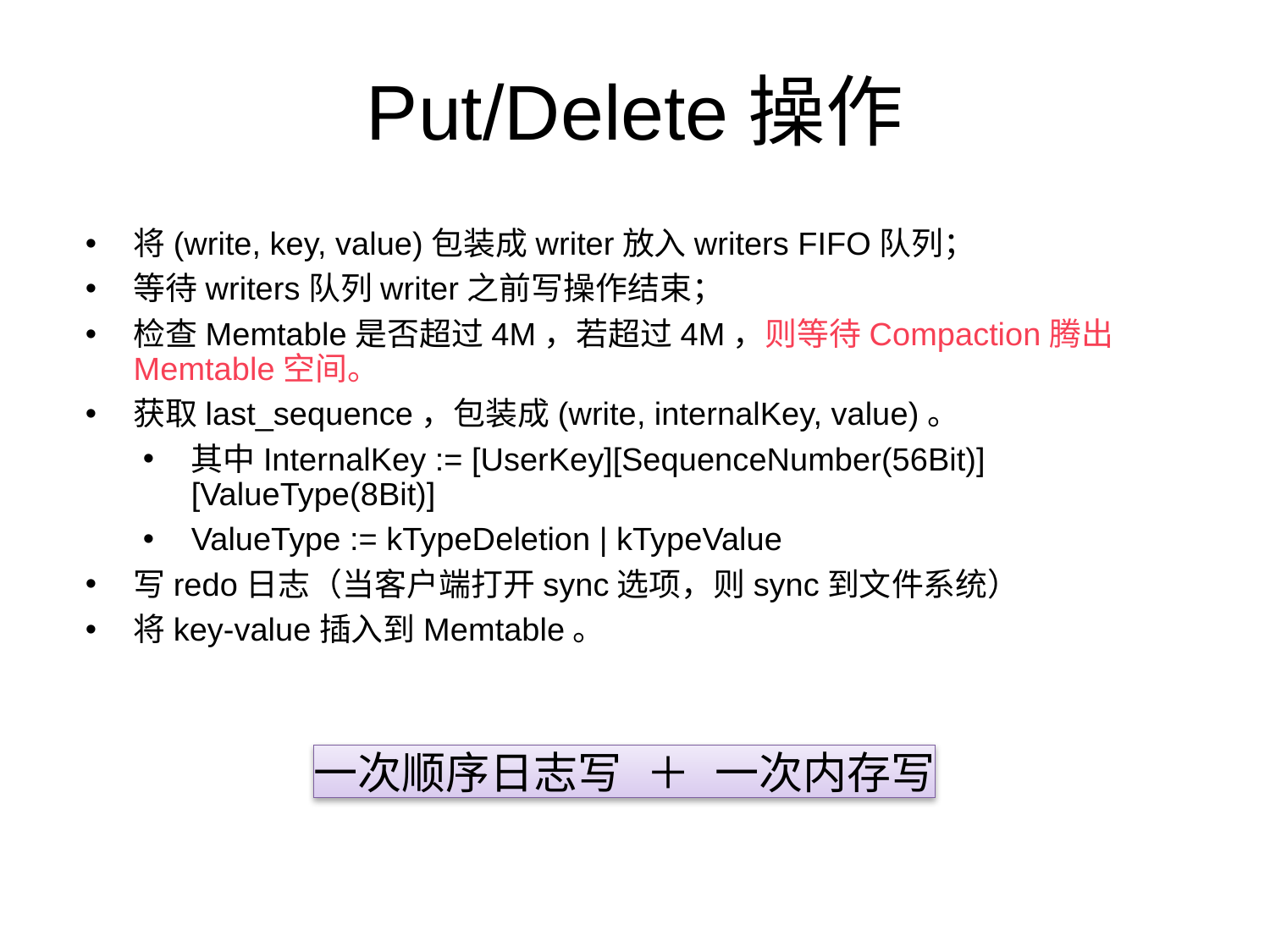

# Put/Delete操作
将(write, key, value)包装成writer放入writers FIFO队列；
等待writers队列writer之前写操作结束；
检查Memtable是否超过4M，若超过4M，则等待Compaction腾出Memtable空间。
获取last_sequence，包装成(write, internalKey, value)。
其中InternalKey := [UserKey][SequenceNumber(56Bit)][ValueType(8Bit)]
ValueType := kTypeDeletion | kTypeValue
写redo日志（当客户端打开sync选项，则sync到文件系统）
将key-value插入到Memtable。
一次顺序日志写  ＋  一次内存写